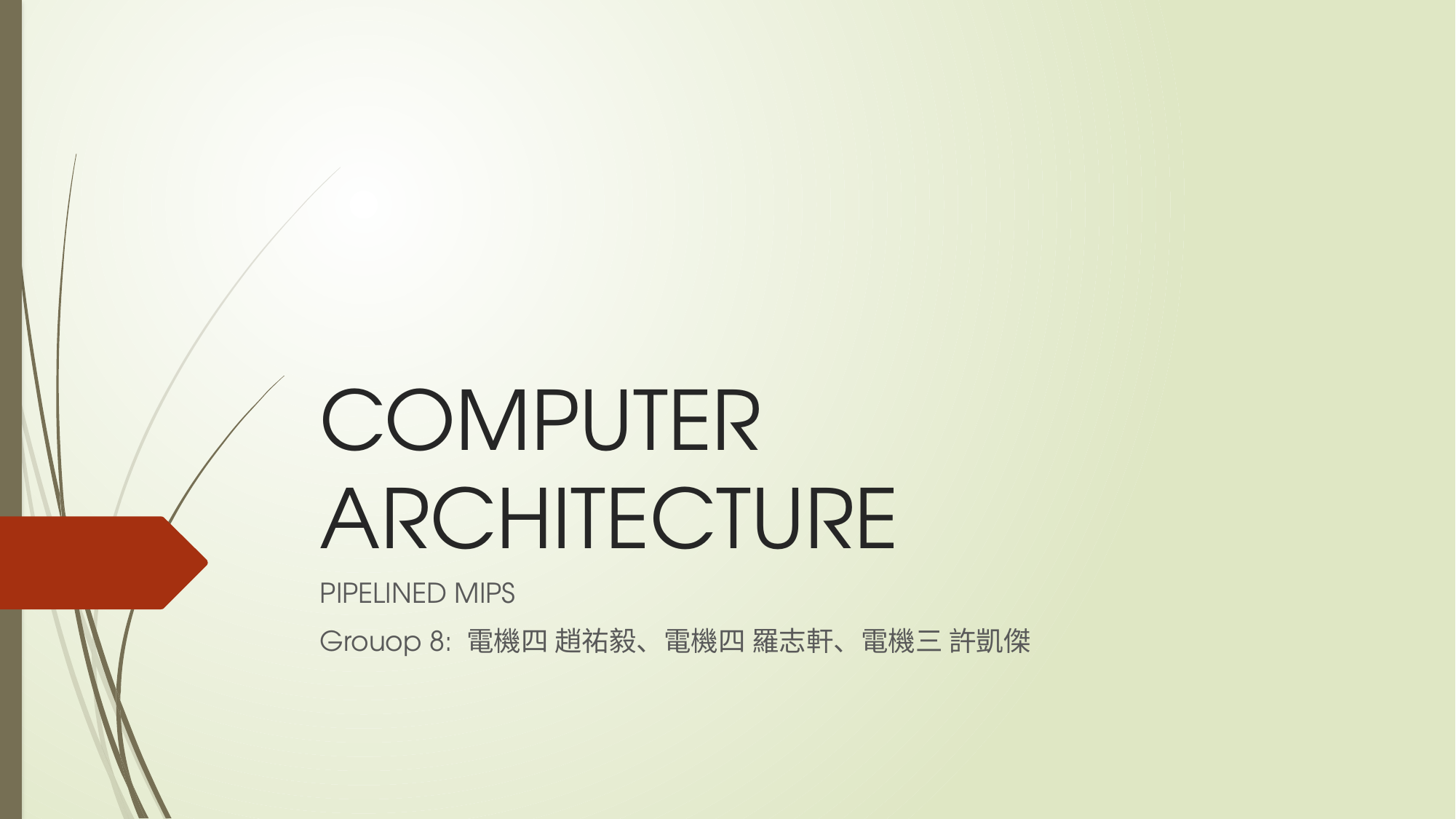

# COMPUTER ARCHITECTURE
PIPELINED MIPS
Grouop 8: 電機四 趙祐毅、電機四 羅志軒、電機三 許凱傑